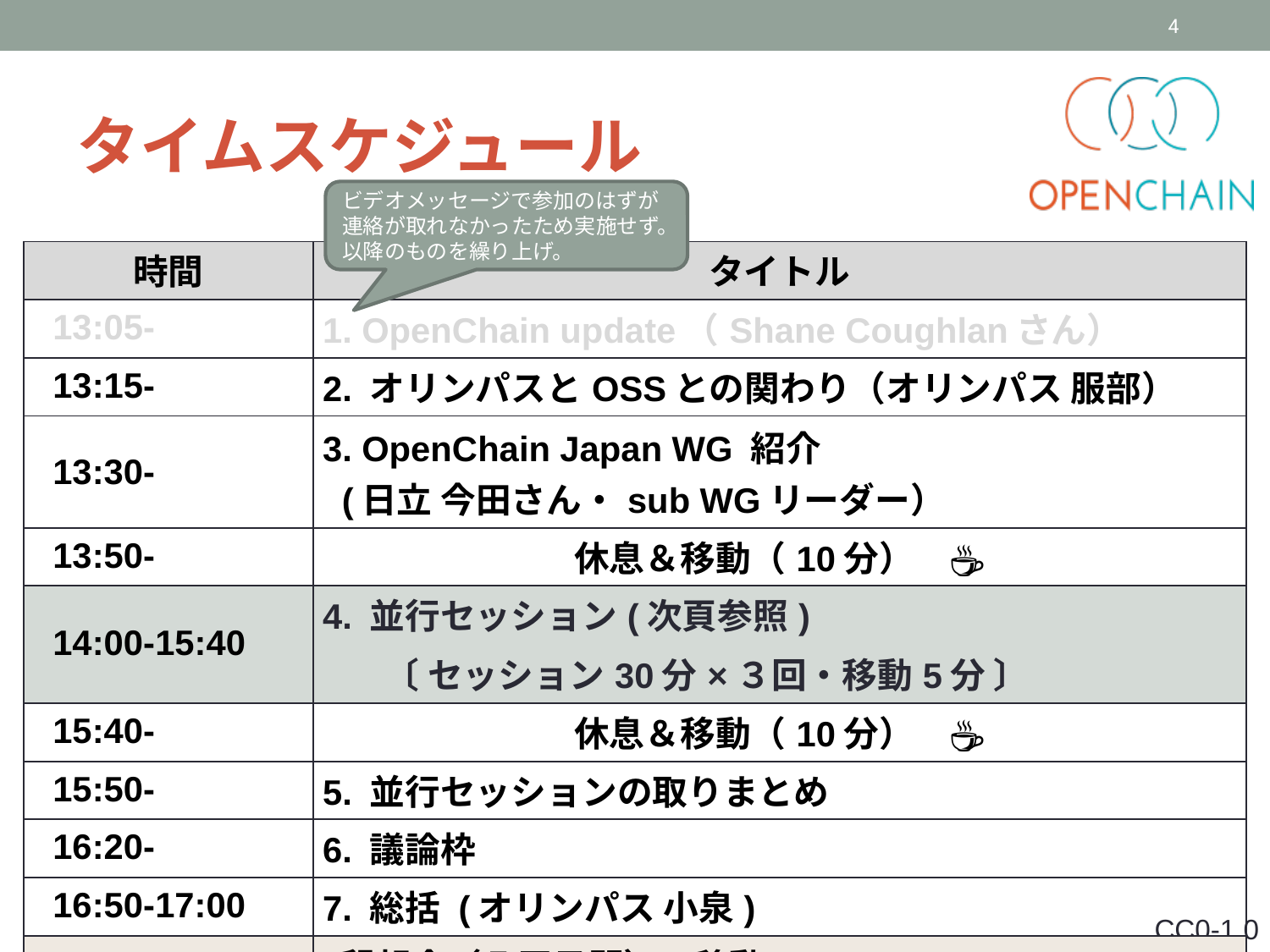

4
# タイムスケジュール
ビデオメッセージで参加のはずが連絡が取れなかったため実施せず。以降のものを繰り上げ。
| 時間 | タイトル |
| --- | --- |
| 13:05- | 1. OpenChain update（Shane Coughlanさん） |
| 13:15- | 2. オリンパスとOSSとの関わり（オリンパス 服部） |
| 13:30- | 3. OpenChain Japan WG 紹介 (日立 今田さん・sub WGリーダー） |
| 13:50- | 休息＆移動（10分）　☕ |
| 14:00-15:40 | 4. 並行セッション(次頁参照) 　〔 セッション30分×３回・移動5分 〕 |
| 15:40- | 休息＆移動（10分）　☕ |
| 15:50- | 5. 並行セッションの取りまとめ |
| 16:20- | 6. 議論枠 |
| 16:50-17:00 | 7. 総括 (オリンパス 小泉) |
|  | 懇親会（八王子駅）へ移動 |